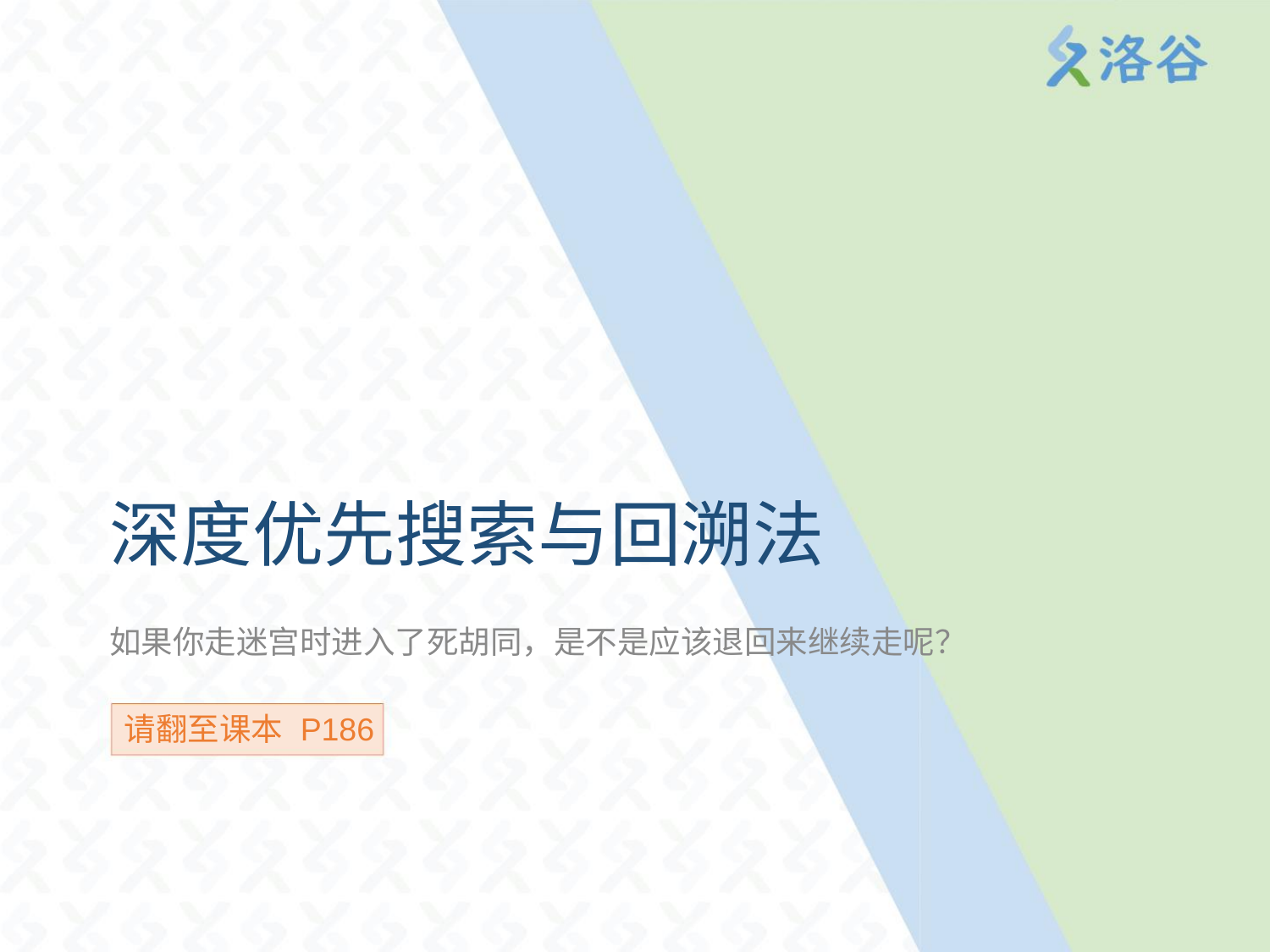

深度优先搜索与回溯法
如果你走迷宫时进入了死胡同，是不是应该退回来继续走呢？
请翻至课本 P186